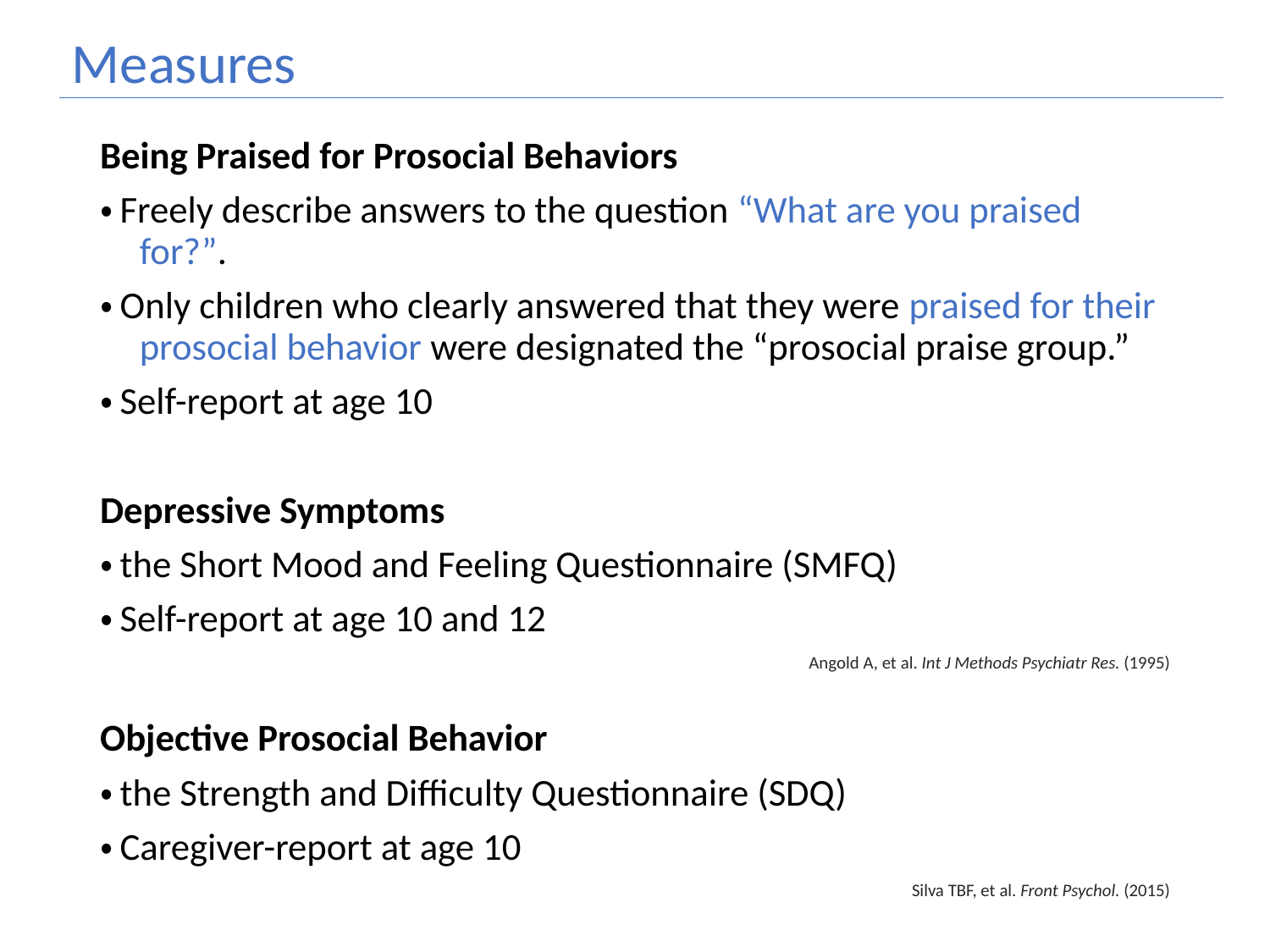

# Measures
Being Praised for Prosocial Behaviors
・Freely describe answers to the question “What are you praised for?”.
・Only children who clearly answered that they were praised for their prosocial behavior were designated the “prosocial praise group.”
・Self-report at age 10

Depressive Symptoms
・the Short Mood and Feeling Questionnaire (SMFQ)
・Self-report at age 10 and 12
Angold A, et al. Int J Methods Psychiatr Res. (1995)

Objective Prosocial Behavior
・the Strength and Difficulty Questionnaire (SDQ)
・Caregiver-report at age 10
Silva TBF, et al. Front Psychol. (2015)